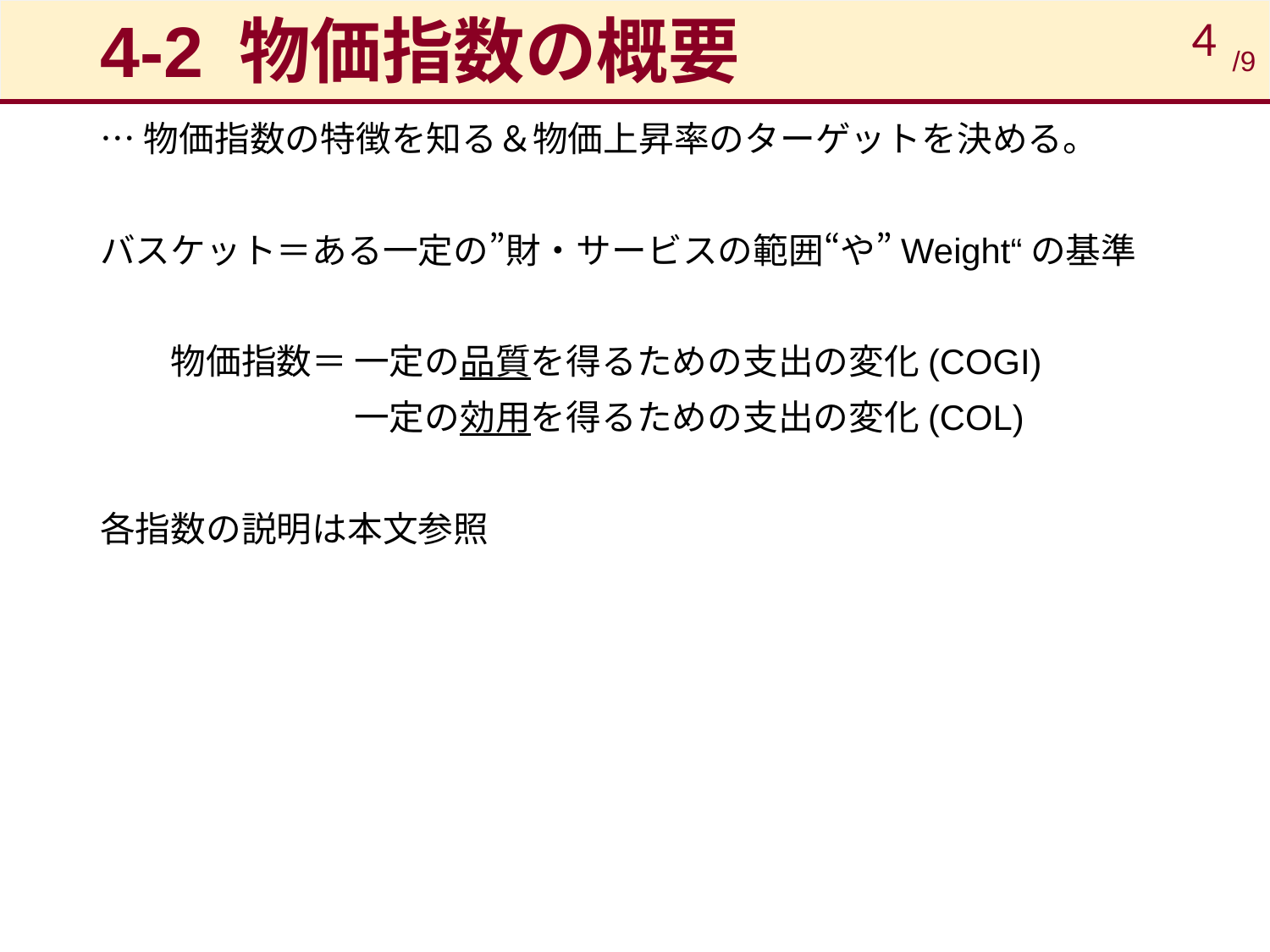

# 4-2 物価指数の概要
4
/9
…物価指数の特徴を知る＆物価上昇率のターゲットを決める。

バスケット＝ある一定の”財・サービスの範囲“や”Weight“の基準

　　物価指数＝	一定の品質を得るための支出の変化(COGI)
		一定の効用を得るための支出の変化(COL)

各指数の説明は本文参照